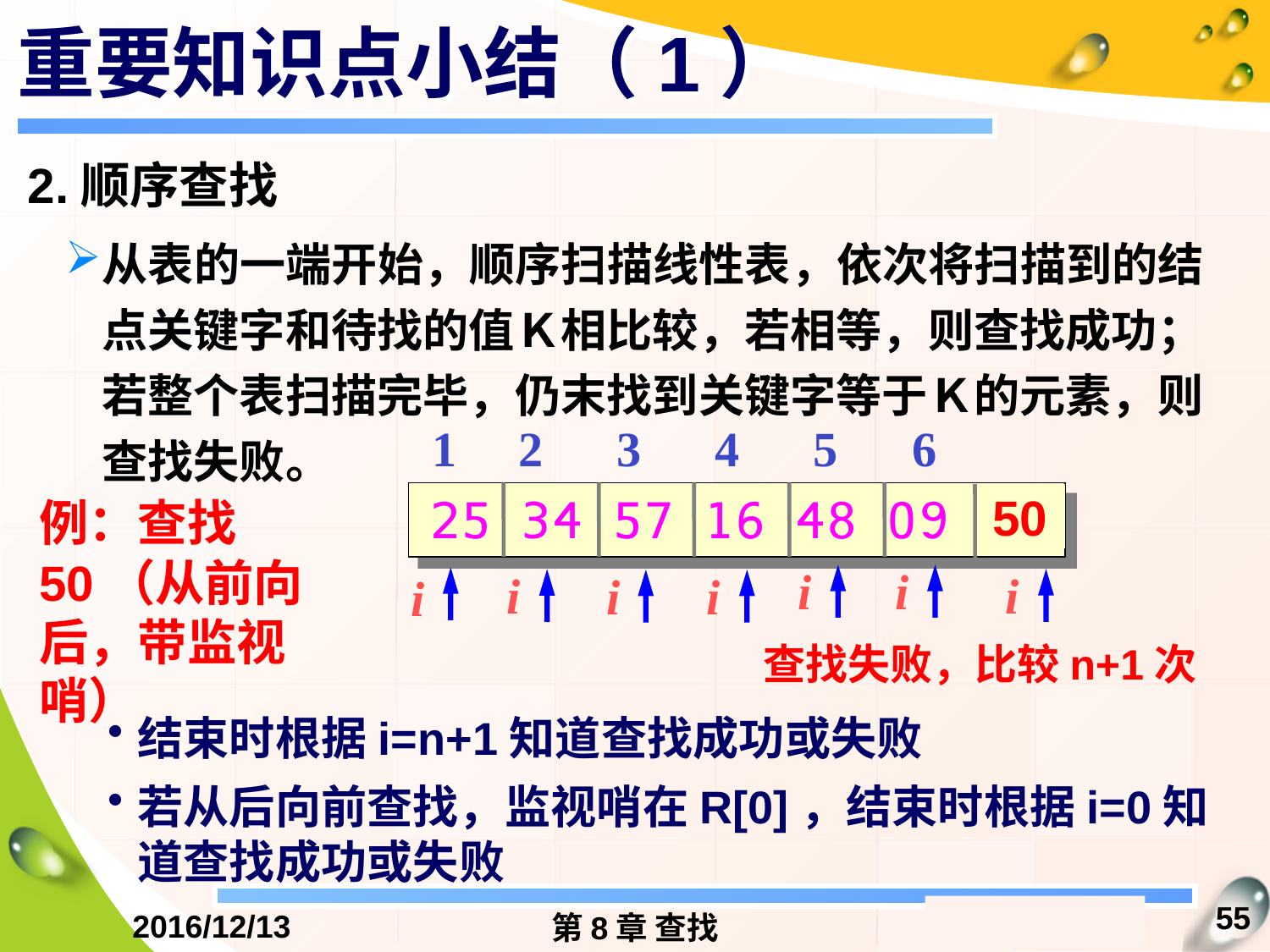

# 重要知识点小结（1）
2.顺序查找
从表的一端开始，顺序扫描线性表，依次将扫描到的结点关键字和待找的值Ｋ相比较，若相等，则查找成功；若整个表扫描完毕，仍末找到关键字等于Ｋ的元素，则查找失败。

1     2      3      4      5      6

25  34  57  16  48  09

50

例：查找 50（从前向后，带监视哨）
i

i

i

i

i

i

i

查找失败，比较n+1次
结束时根据i=n+1知道查找成功或失败
若从后向前查找，监视哨在R[0]，结束时根据i=0知道查找成功或失败
55
2016/12/13
第8章 查找